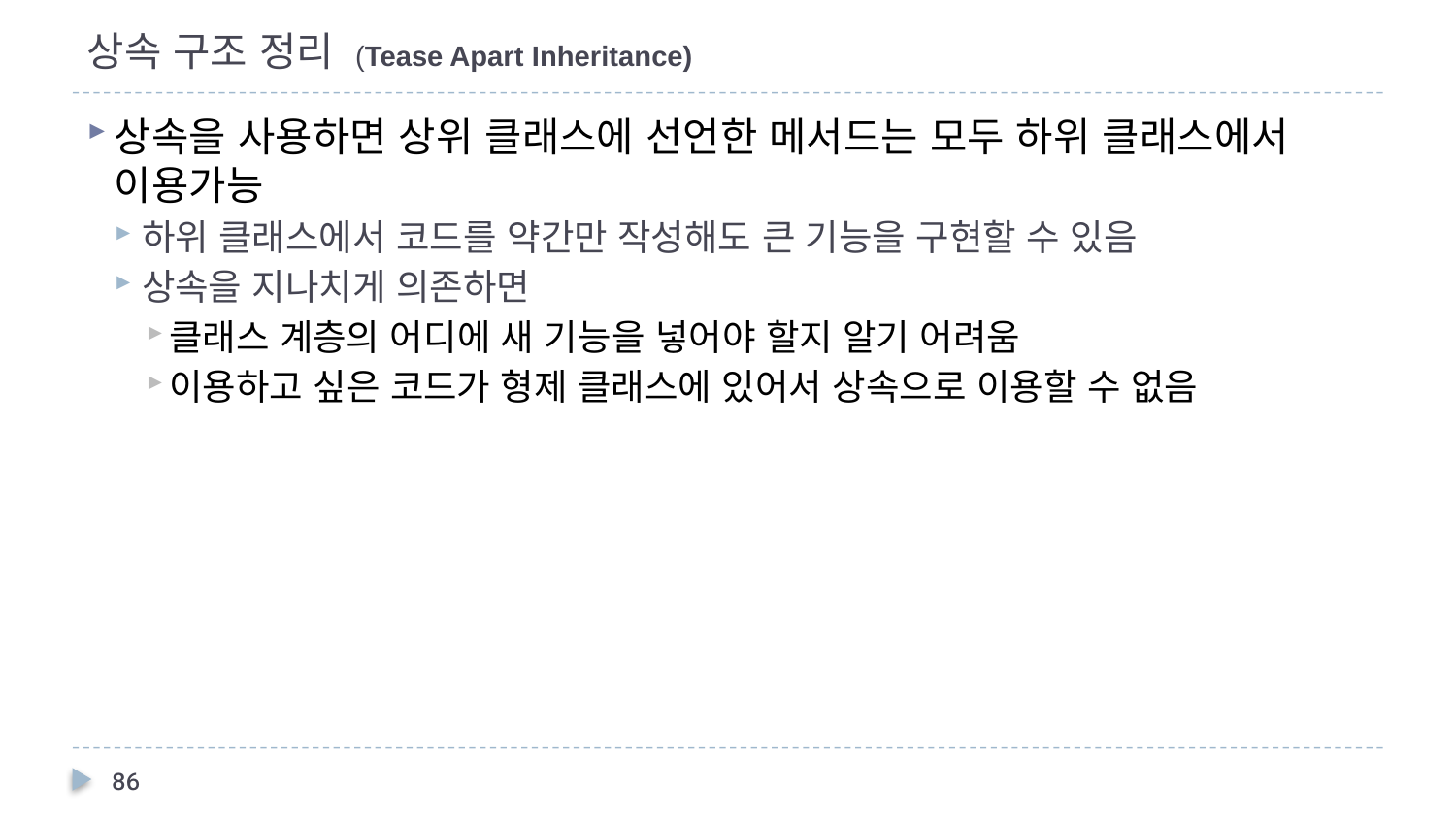

# 상속 구조 정리 (Tease Apart Inheritance)
상속을 사용하면 상위 클래스에 선언한 메서드는 모두 하위 클래스에서 이용가능
하위 클래스에서 코드를 약간만 작성해도 큰 기능을 구현할 수 있음
상속을 지나치게 의존하면
클래스 계층의 어디에 새 기능을 넣어야 할지 알기 어려움
이용하고 싶은 코드가 형제 클래스에 있어서 상속으로 이용할 수 없음
86